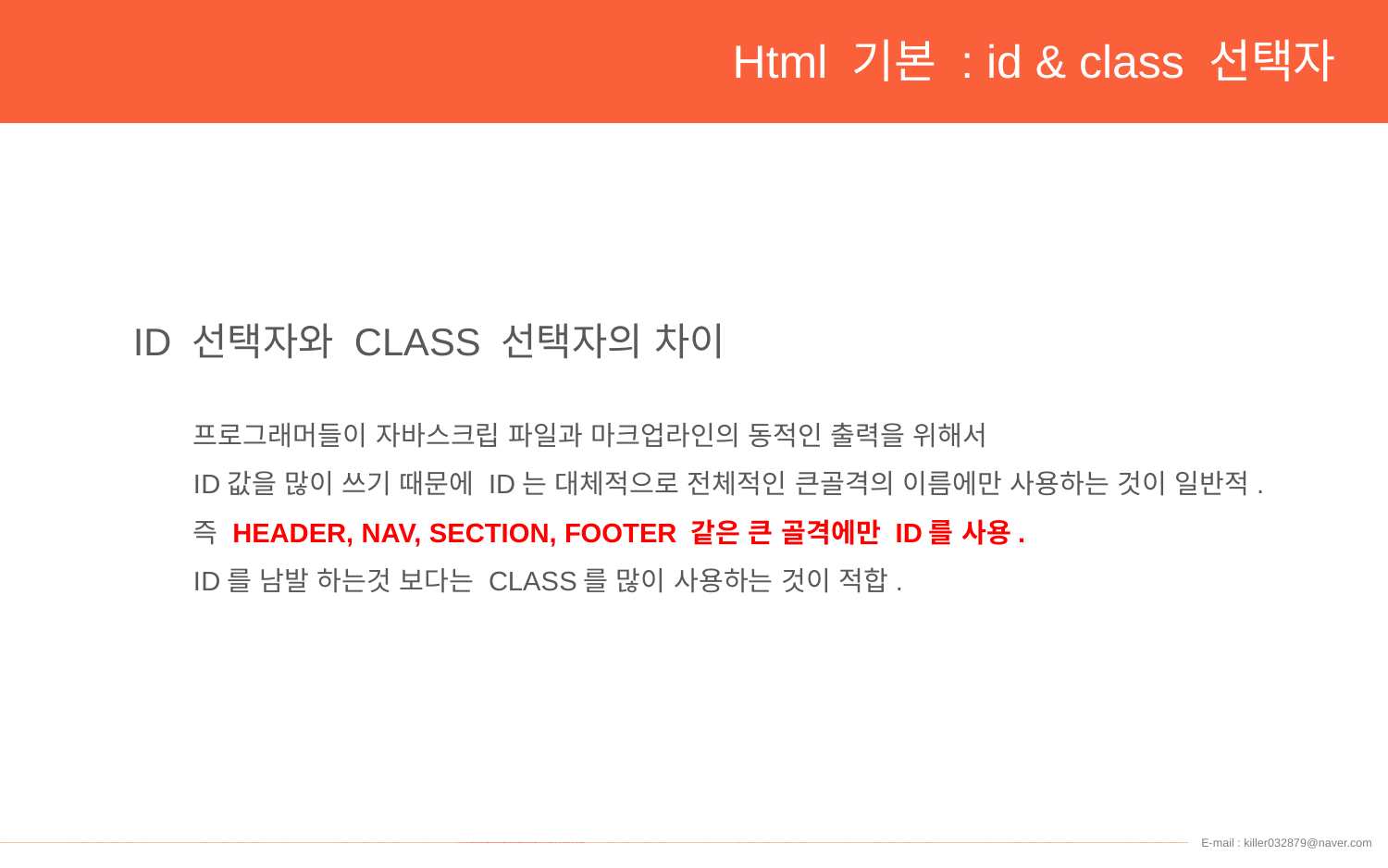

Html 기본 : id & class 선택자
ID 선택자와 CLASS 선택자의 차이
프로그래머들이 자바스크립 파일과 마크업라인의 동적인 출력을 위해서
ID값을 많이 쓰기 때문에 ID는 대체적으로 전체적인 큰골격의 이름에만 사용하는 것이 일반적.
즉 HEADER, NAV, SECTION, FOOTER 같은 큰 골격에만 ID를 사용.
ID를 남발 하는것 보다는 CLASS를 많이 사용하는 것이 적합.